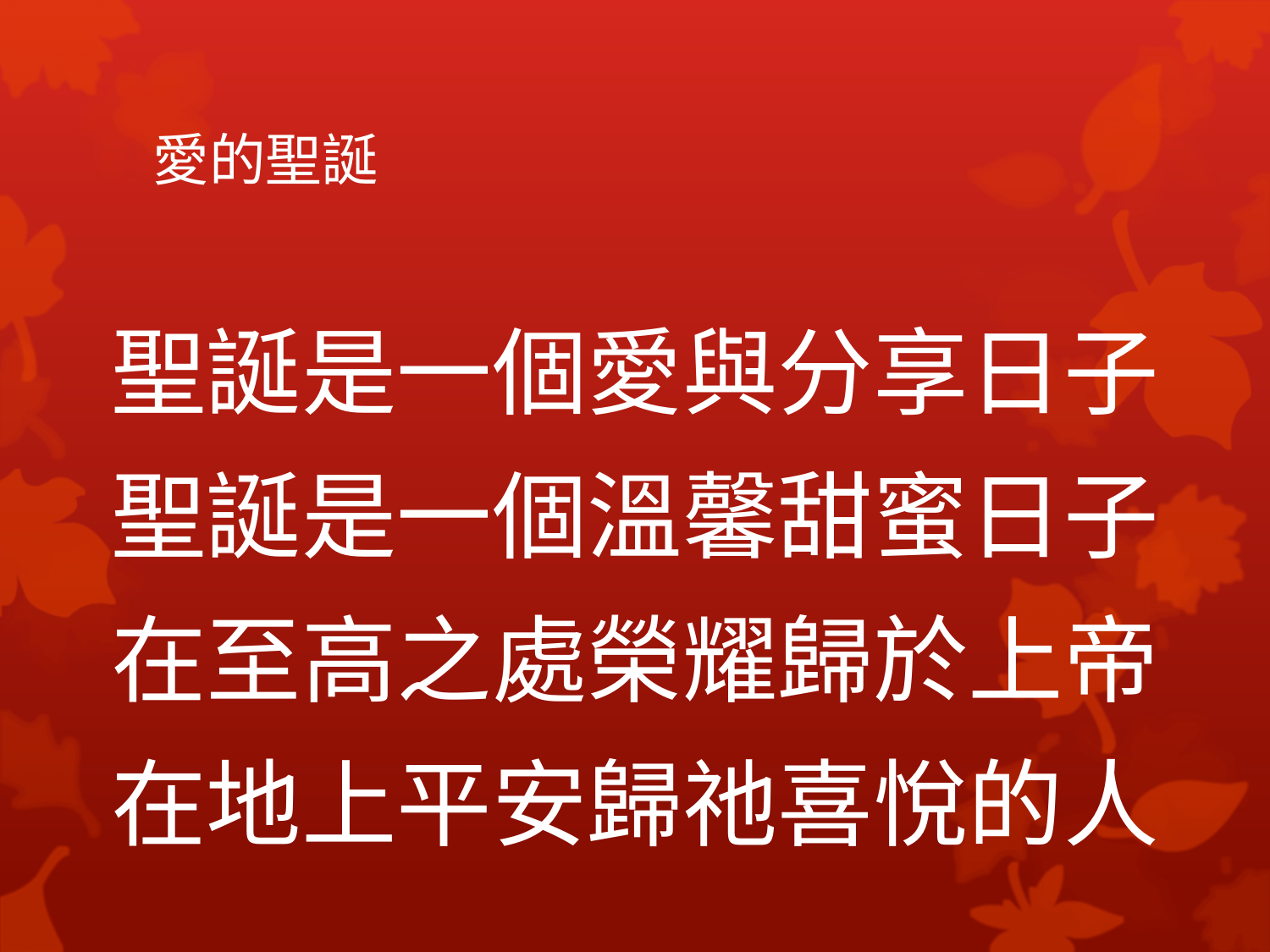

# 愛的聖誕
聖誕是一個愛與分享日子
聖誕是一個溫馨甜蜜日子
在至高之處榮耀歸於上帝
在地上平安歸祂喜悅的人